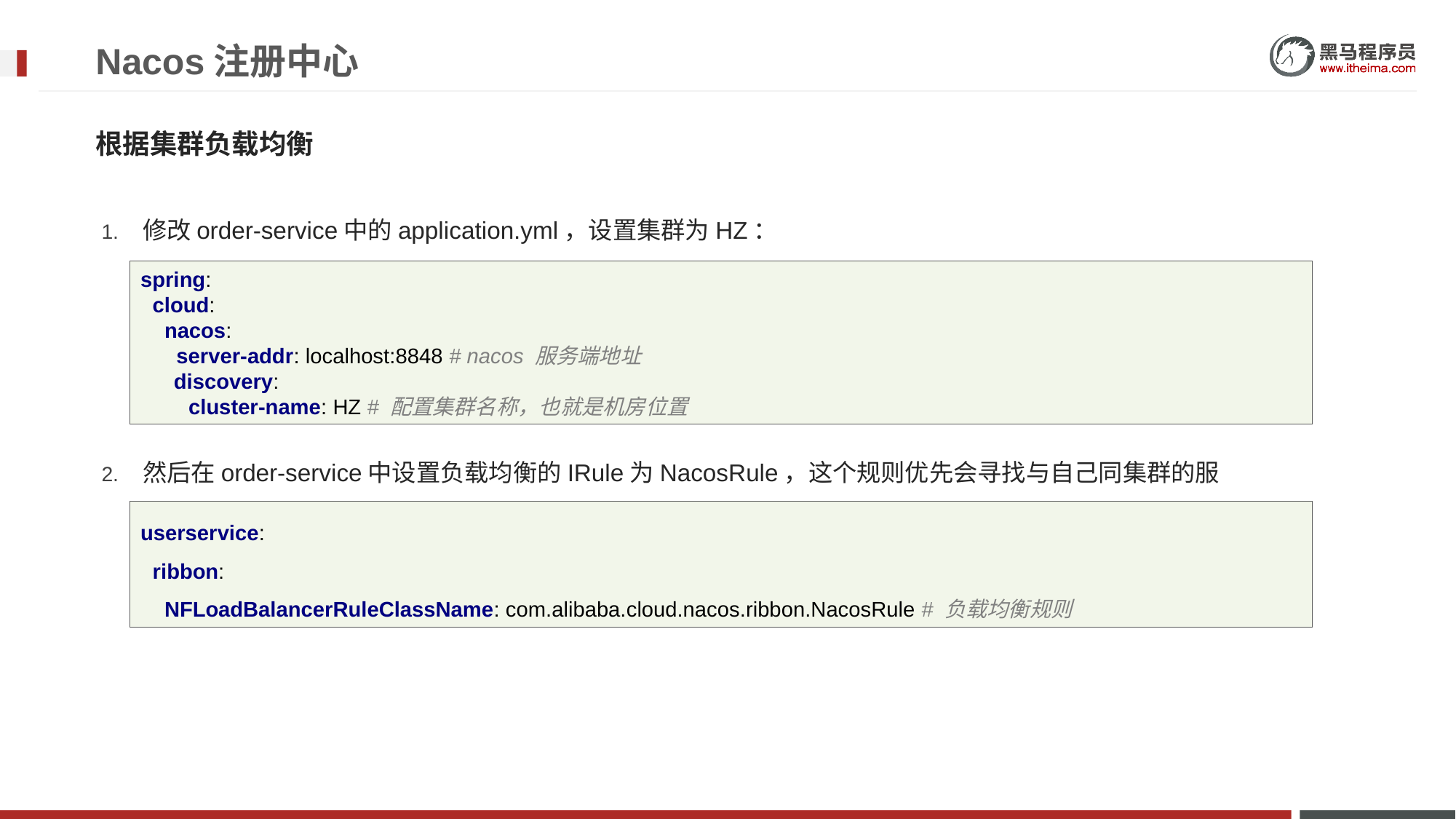

# Nacos注册中心
根据集群负载均衡
修改order-service中的application.yml，设置集群为HZ：

然后在order-service中设置负载均衡的IRule为NacosRule，这个规则优先会寻找与自己同集群的服务：

spring:
  cloud:
    nacos:
      server-addr: localhost:8848 # nacos 服务端地址
      discovery:
        cluster-name: HZ # 配置集群名称，也就是机房位置
userservice:
  ribbon:
    NFLoadBalancerRuleClassName: com.alibaba.cloud.nacos.ribbon.NacosRule # 负载均衡规则